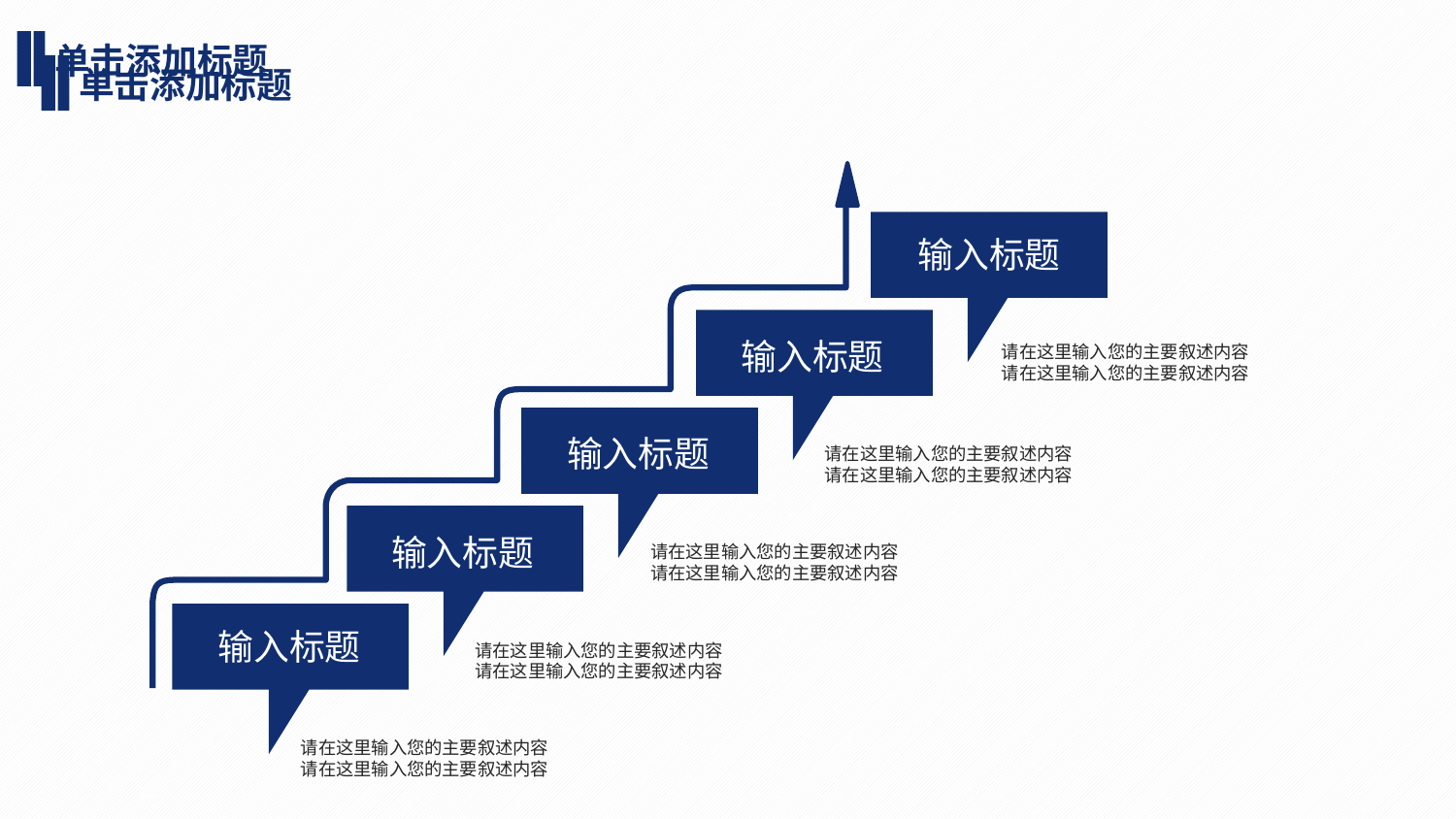

单击添加标题

单击添加标题

输入标题

输入标题
请在这里输入您的主要叙述内容
请在这里输入您的主要叙述内容

输入标题
请在这里输入您的主要叙述内容
请在这里输入您的主要叙述内容

输入标题
请在这里输入您的主要叙述内容
请在这里输入您的主要叙述内容

输入标题
请在这里输入您的主要叙述内容
请在这里输入您的主要叙述内容

请在这里输入您的主要叙述内容
请在这里输入您的主要叙述内容